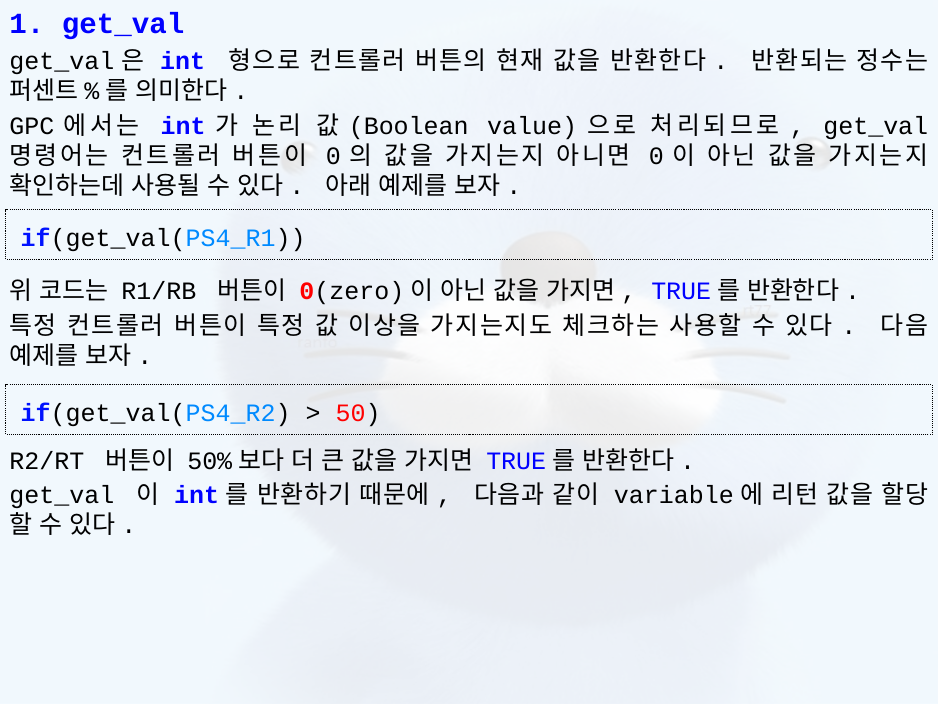

1. get_val
get_val은 int 형으로 컨트롤러 버튼의 현재 값을 반환한다. 반환되는 정수는 퍼센트%를 의미한다.
GPC에서는 int가 논리 값(Boolean value)으로 처리되므로, get_val 명령어는 컨트롤러 버튼이 0의 값을 가지는지 아니면 0이 아닌 값을 가지는지 확인하는데 사용될 수 있다. 아래 예제를 보자.

위 코드는 R1/RB 버튼이 0(zero)이 아닌 값을 가지면, TRUE를 반환한다.
특정 컨트롤러 버튼이 특정 값 이상을 가지는지도 체크하는 사용할 수 있다. 다음 예제를 보자.

R2/RT 버튼이 50%보다 더 큰 값을 가지면 TRUE를 반환한다.
get_val 이 int를 반환하기 때문에, 다음과 같이 variable에 리턴 값을 할당 할 수 있다.

if(get_val(PS4_R1))
if(get_val(PS4_R2) > 50)